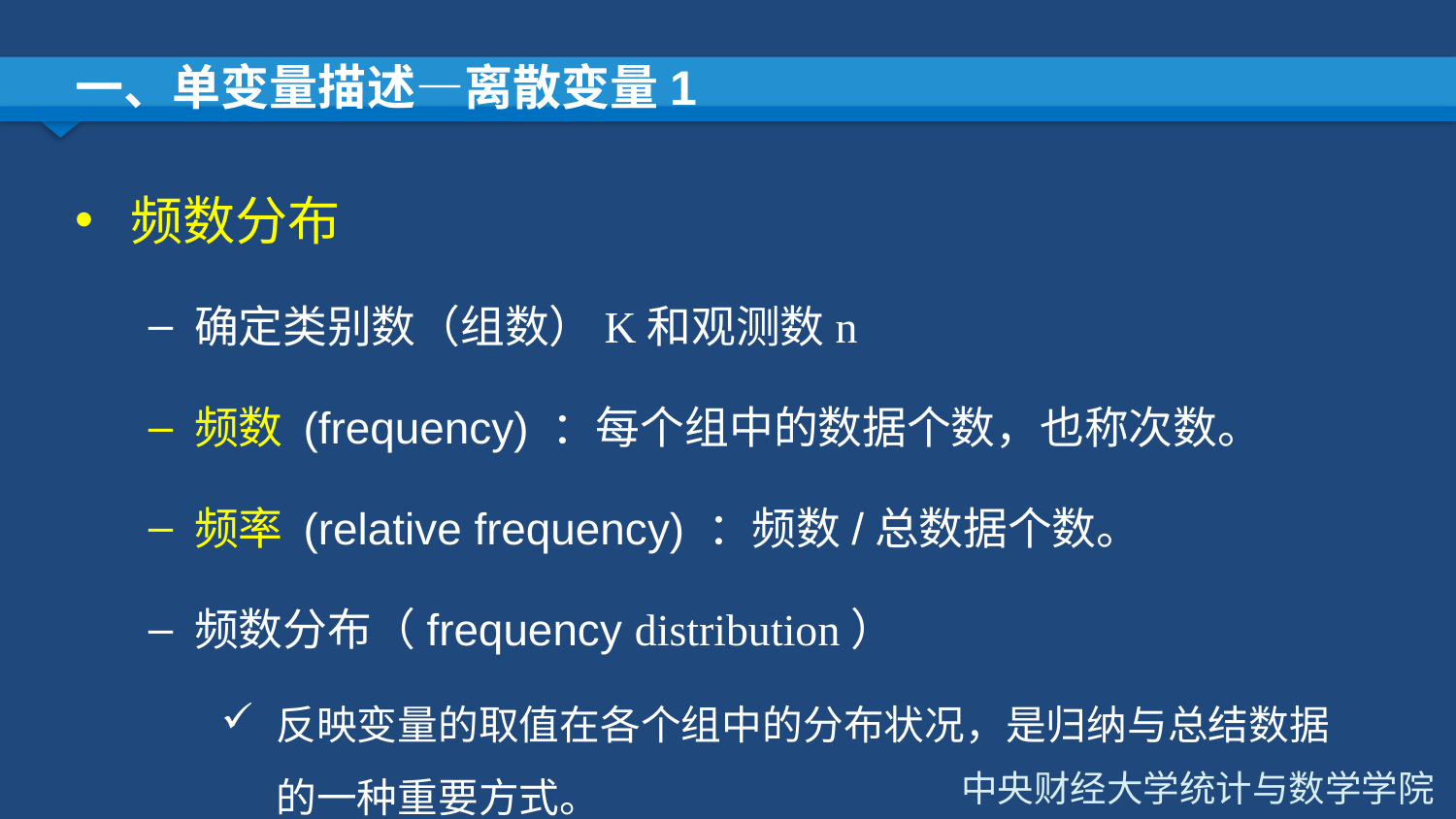

# 一、单变量描述—离散变量1
频数分布
确定类别数（组数）K和观测数n
频数 (frequency) ：每个组中的数据个数，也称次数。
频率 (relative frequency) ：频数/总数据个数。
频数分布（frequency distribution）
反映变量的取值在各个组中的分布状况，是归纳与总结数据的一种重要方式。